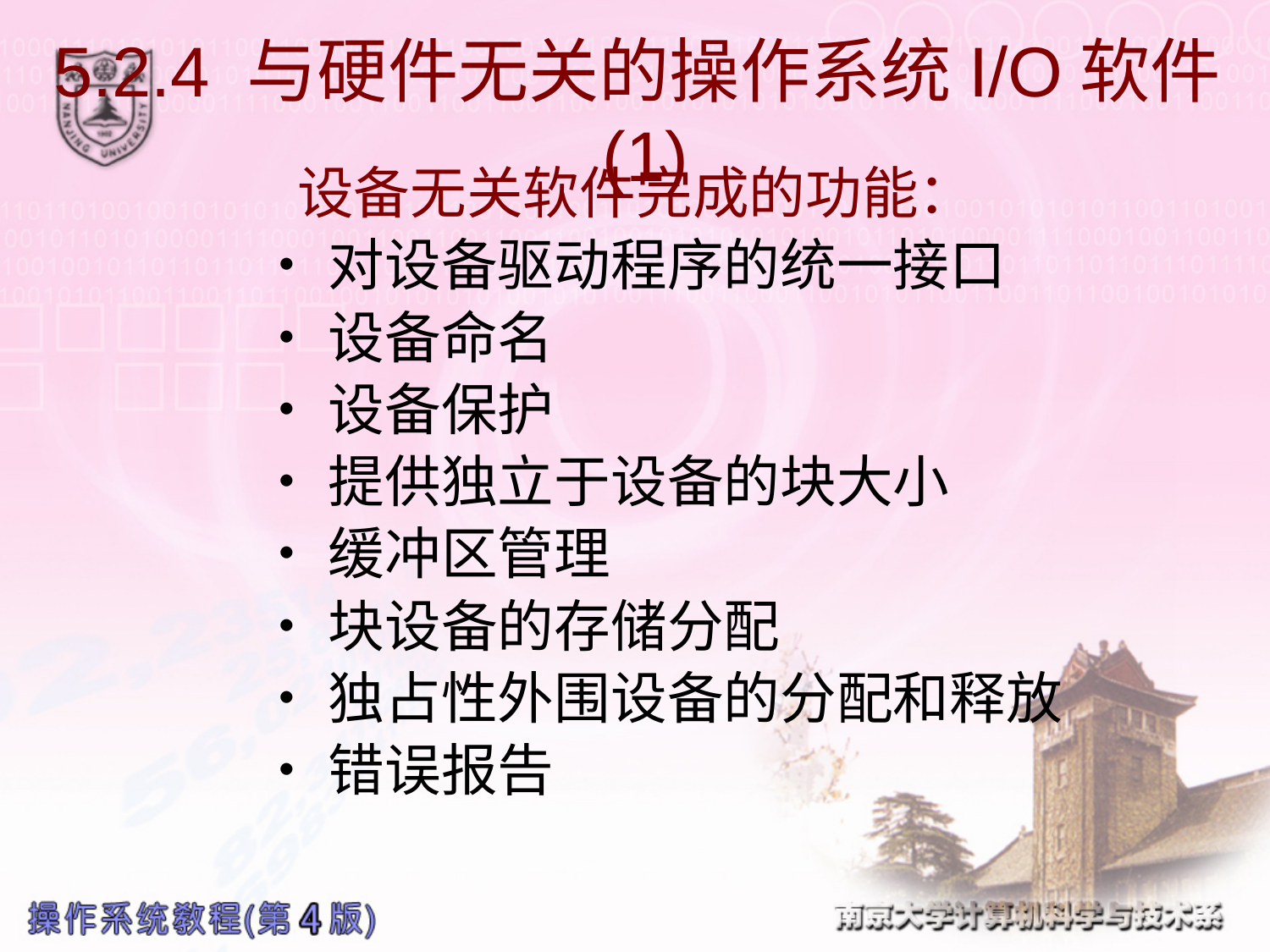

# 5.2.4 与硬件无关的操作系统I/O软件(1)
        设备无关软件完成的功能：
      •对设备驱动程序的统一接口
      •设备命名
      •设备保护
      •提供独立于设备的块大小
      •缓冲区管理
      •块设备的存储分配
      •独占性外围设备的分配和释放
      •错误报告